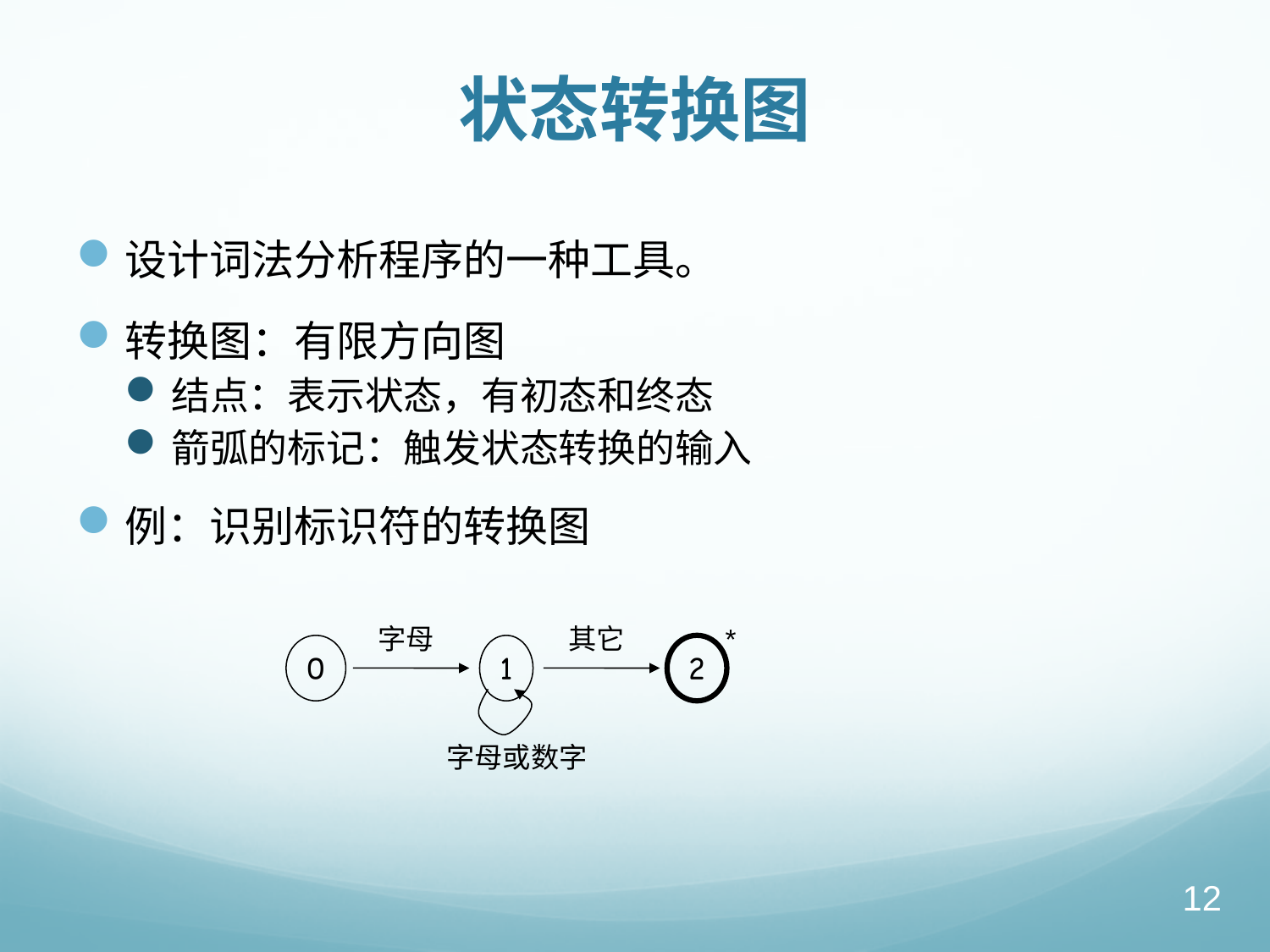

# 状态转换图
设计词法分析程序的一种工具。
转换图：有限方向图
结点：表示状态，有初态和终态
箭弧的标记：触发状态转换的输入
例：识别标识符的转换图

字母
其它
*
0
1
2

字母或数字
12